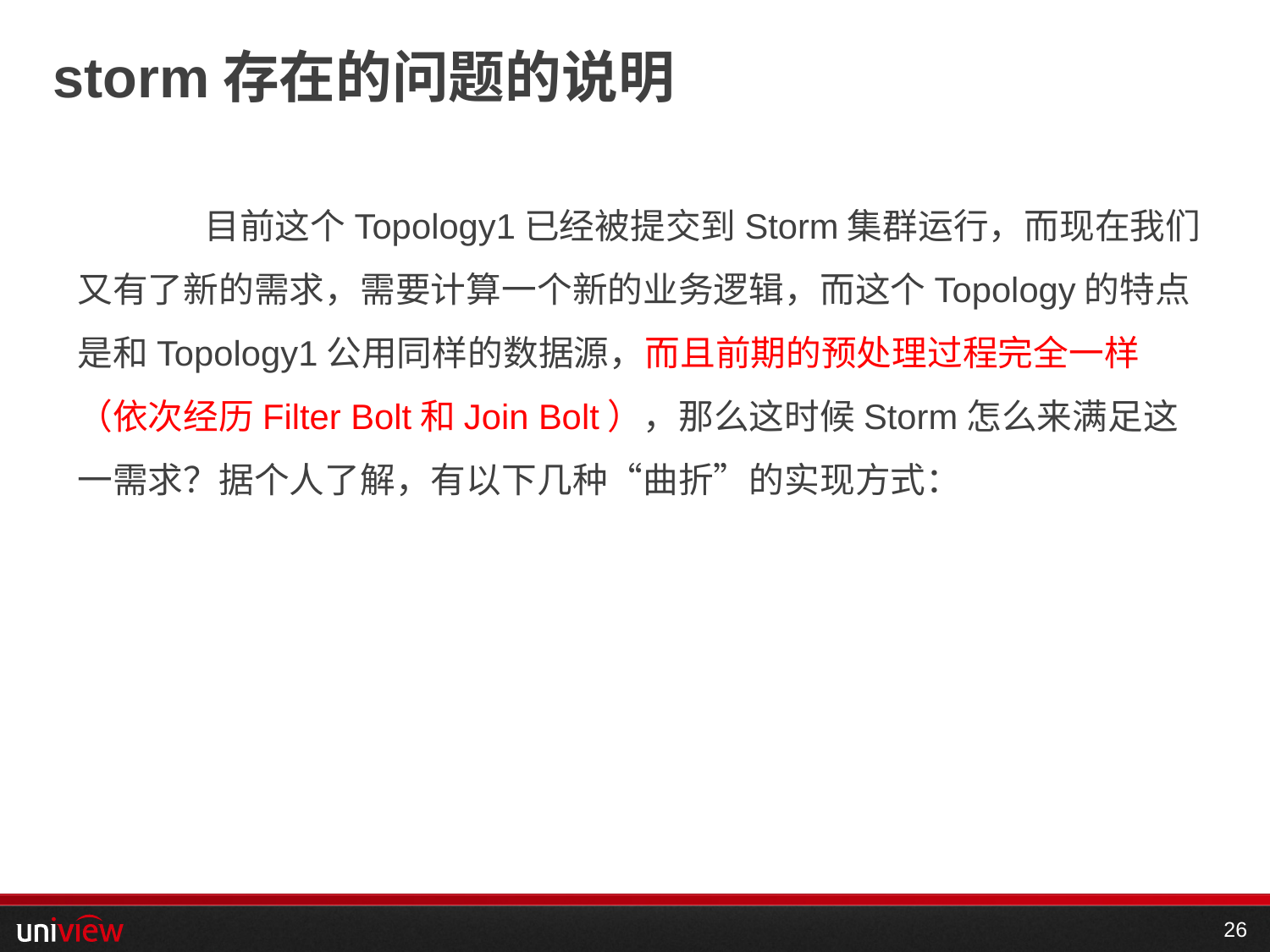

# storm存在的问题的说明
	目前这个Topology1已经被提交到Storm集群运行，而现在我们又有了新的需求，需要计算一个新的业务逻辑，而这个Topology的特点是和Topology1公用同样的数据源，而且前期的预处理过程完全一样（依次经历Filter Bolt和Join Bolt），那么这时候Storm怎么来满足这一需求？据个人了解，有以下几种“曲折”的实现方式：